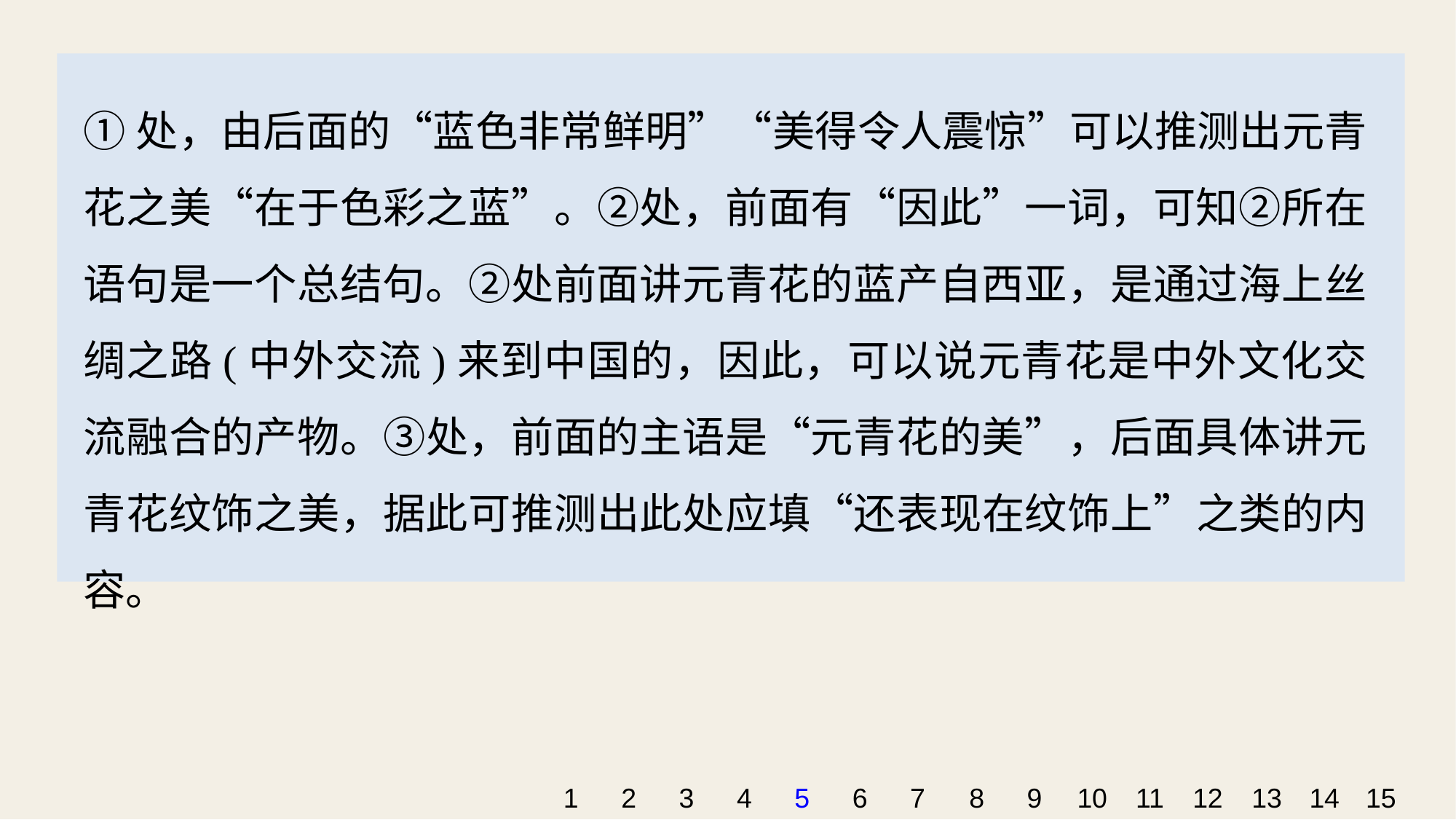

①处，由后面的“蓝色非常鲜明”“美得令人震惊”可以推测出元青花之美“在于色彩之蓝”。②处，前面有“因此”一词，可知②所在语句是一个总结句。②处前面讲元青花的蓝产自西亚，是通过海上丝绸之路(中外交流)来到中国的，因此，可以说元青花是中外文化交流融合的产物。③处，前面的主语是“元青花的美”，后面具体讲元青花纹饰之美，据此可推测出此处应填“还表现在纹饰上”之类的内容。
1
2
3
4
5
6
7
8
9
10
11
12
13
14
15